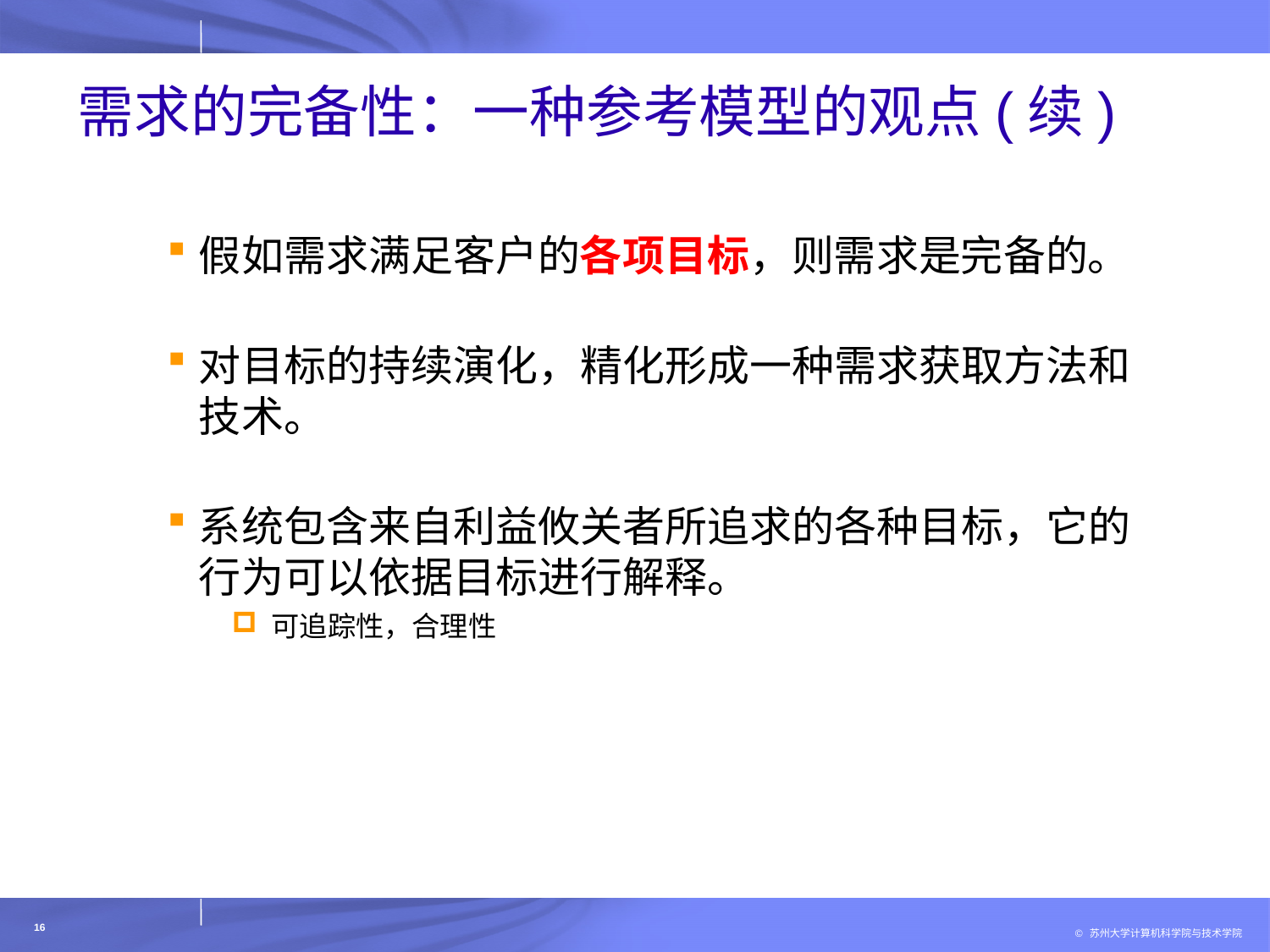

# 需求的完备性：一种参考模型的观点(续)
假如需求满足客户的各项目标，则需求是完备的。

对目标的持续演化，精化形成一种需求获取方法和技术。

系统包含来自利益攸关者所追求的各种目标，它的行为可以依据目标进行解释。
可追踪性，合理性
16